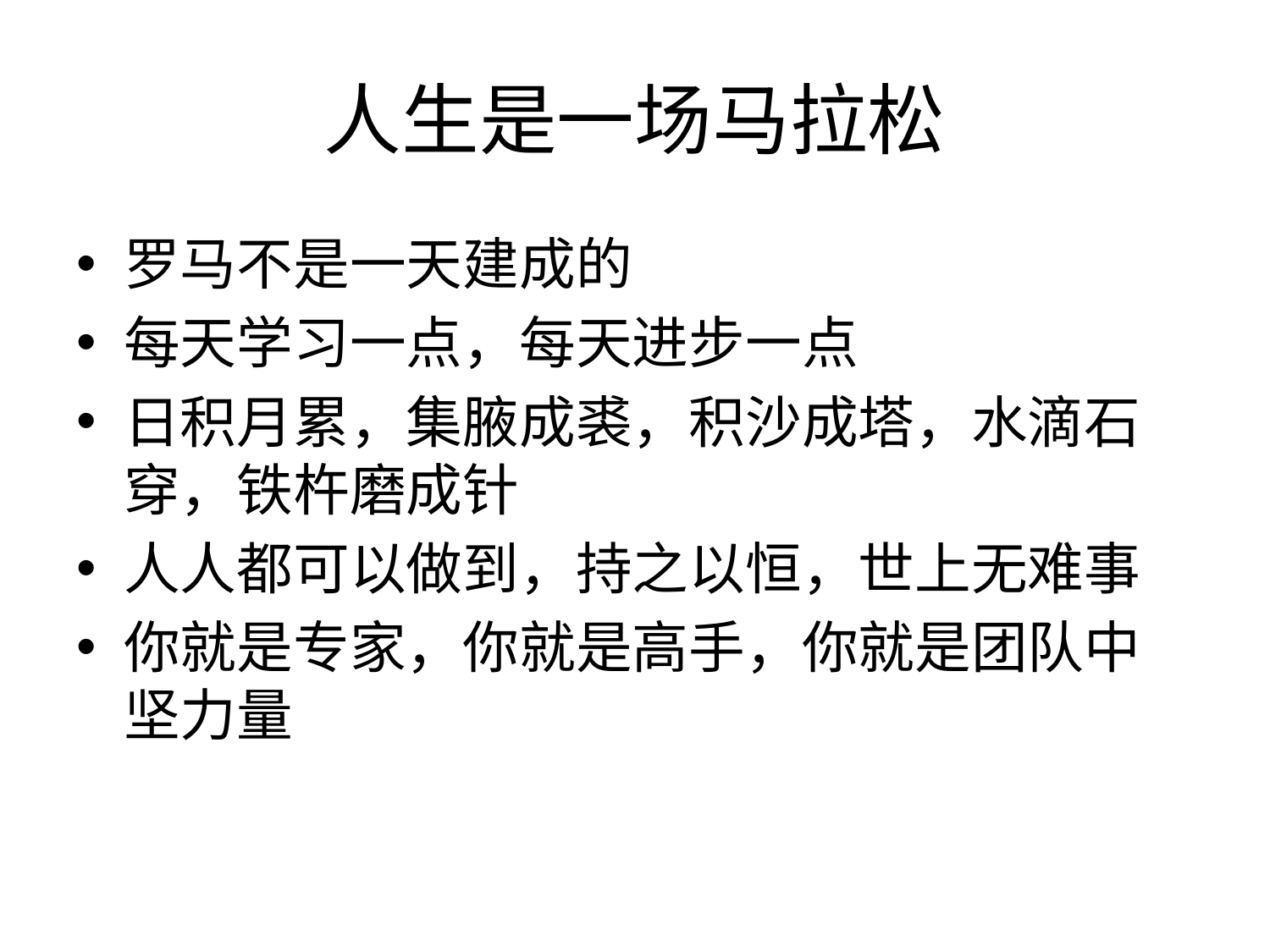

# 人生是一场马拉松
罗马不是一天建成的
每天学习一点，每天进步一点
日积月累，集腋成裘，积沙成塔，水滴石穿，铁杵磨成针
人人都可以做到，持之以恒，世上无难事
你就是专家，你就是高手，你就是团队中坚力量